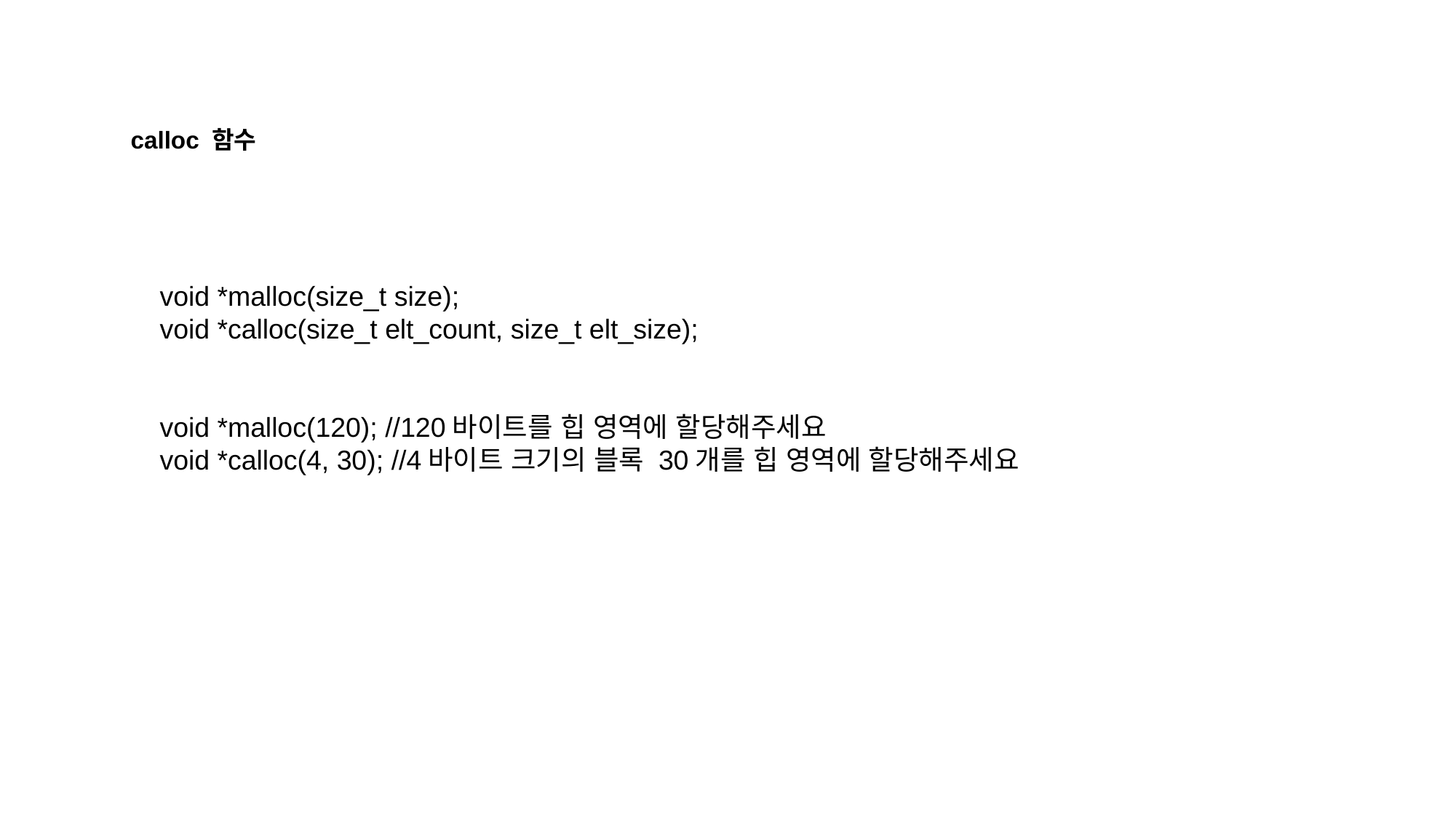

calloc 함수
void *malloc(size_t size);
void *calloc(size_t elt_count, size_t elt_size);

void *malloc(120); //120바이트를 힙 영역에 할당해주세요
void *calloc(4, 30); //4바이트 크기의 블록 30개를 힙 영역에 할당해주세요